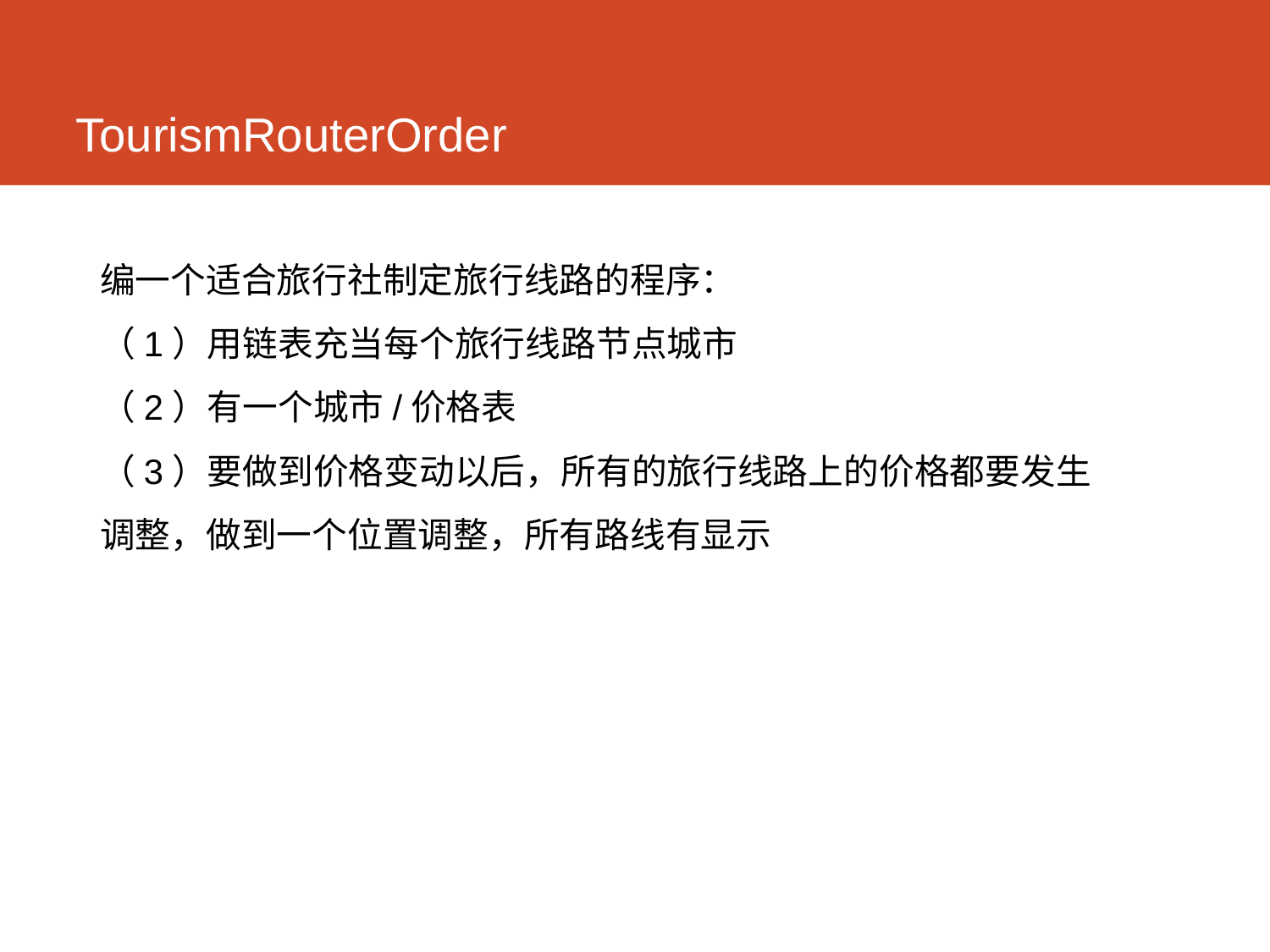

# TourismRouterOrder
编一个适合旅行社制定旅行线路的程序：
（1）用链表充当每个旅行线路节点城市
（2）有一个城市/价格表
（3）要做到价格变动以后，所有的旅行线路上的价格都要发生调整，做到一个位置调整，所有路线有显示